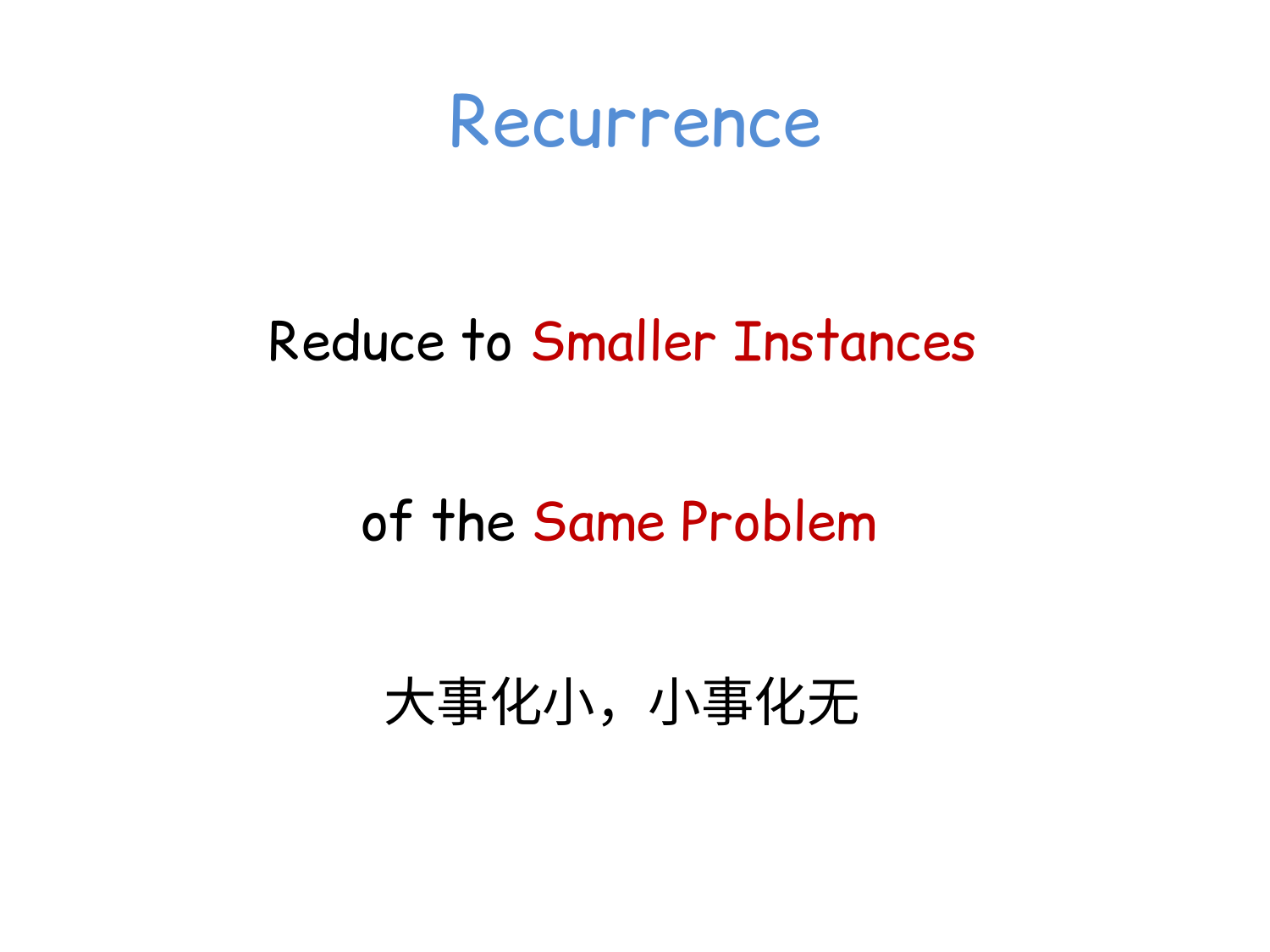

# Recurrence
Reduce to Smaller Instances
of the Same Problem
大事化小，小事化无